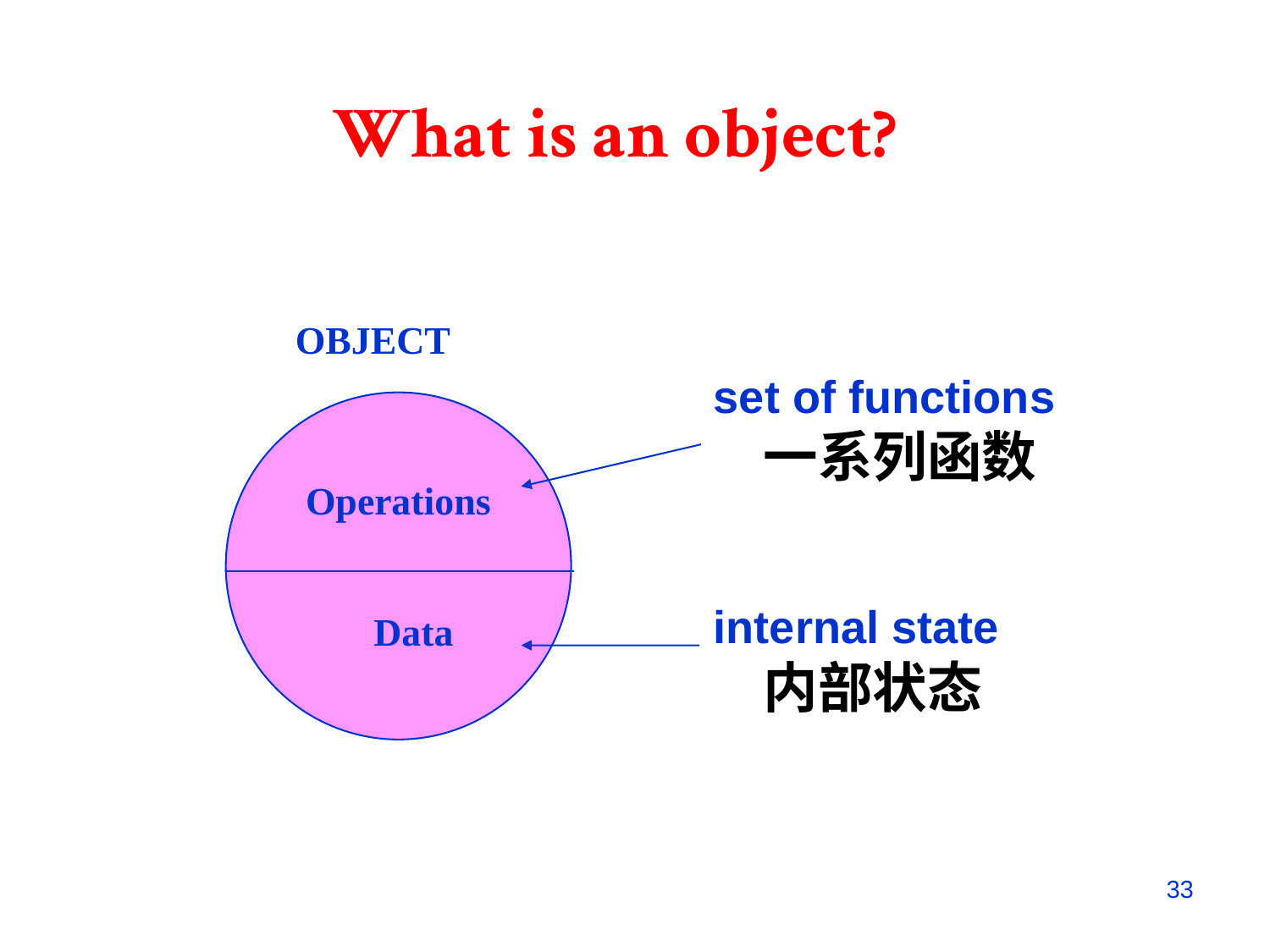

What is an object?
OBJECT
set of functions
   一系列函数

internal state
   内部状态

Operations

       Data

33